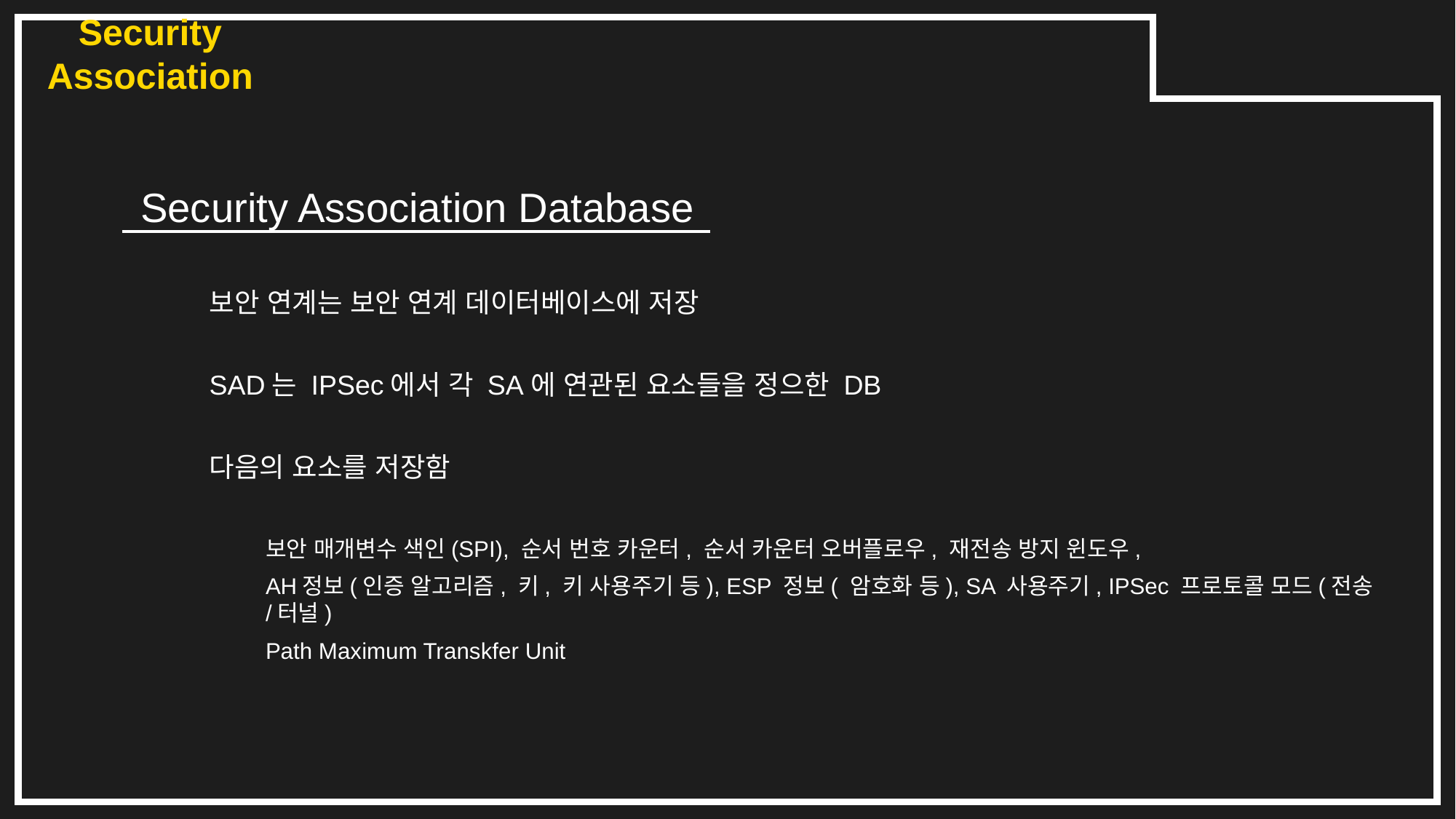

Security Association
Security Association Database
보안 연계는 보안 연계 데이터베이스에 저장
SAD는 IPSec에서 각 SA에 연관된 요소들을 정으한 DB
다음의 요소를 저장함
보안 매개변수 색인(SPI), 순서 번호 카운터, 순서 카운터 오버플로우, 재전송 방지 윈도우,
AH정보(인증 알고리즘, 키, 키 사용주기 등), ESP 정보( 암호화 등), SA 사용주기, IPSec 프로토콜 모드(전송/터널)
Path Maximum Transkfer Unit